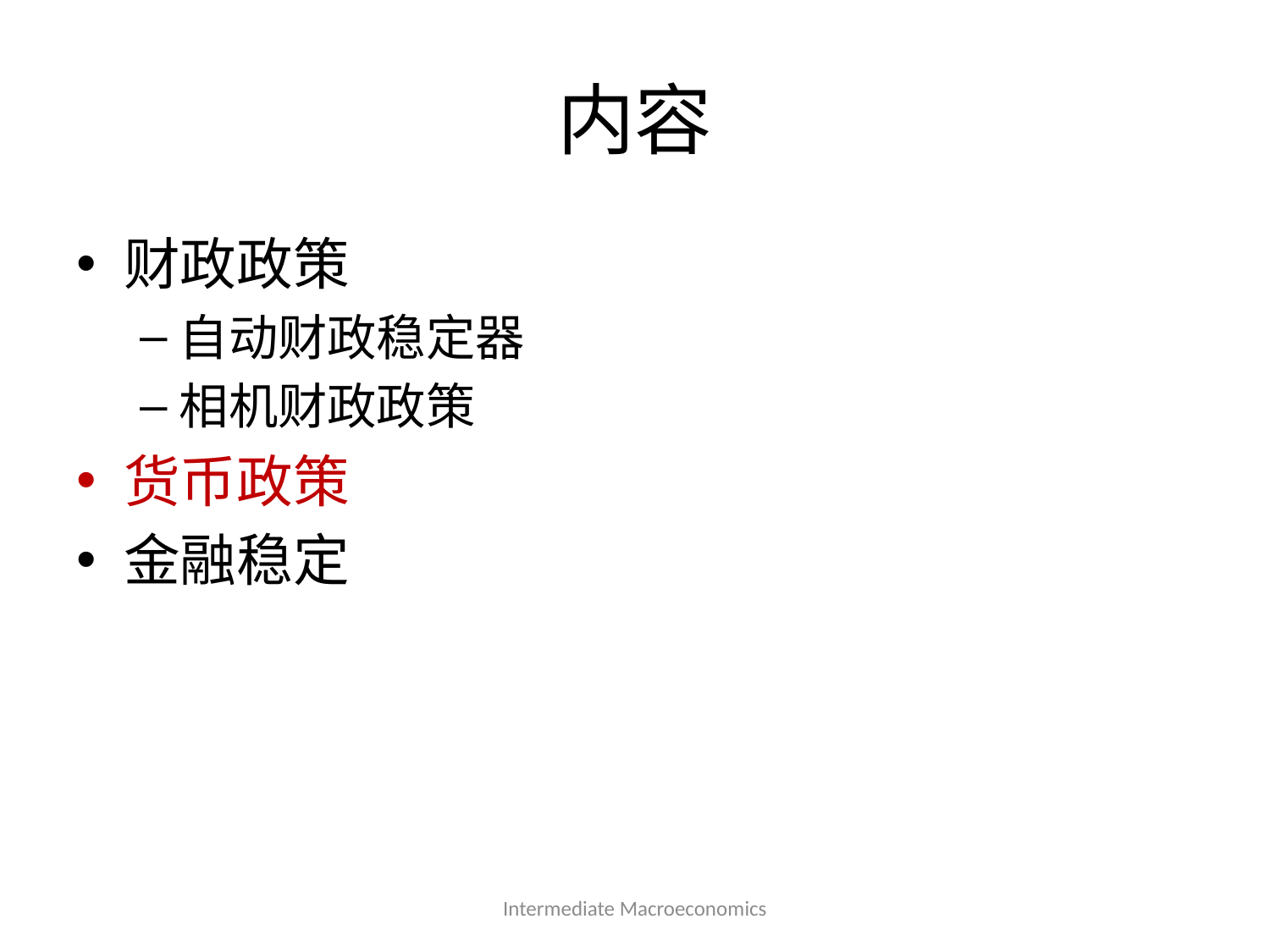

# 内容
财政政策
自动财政稳定器
相机财政政策
货币政策
金融稳定
Intermediate Macroeconomics